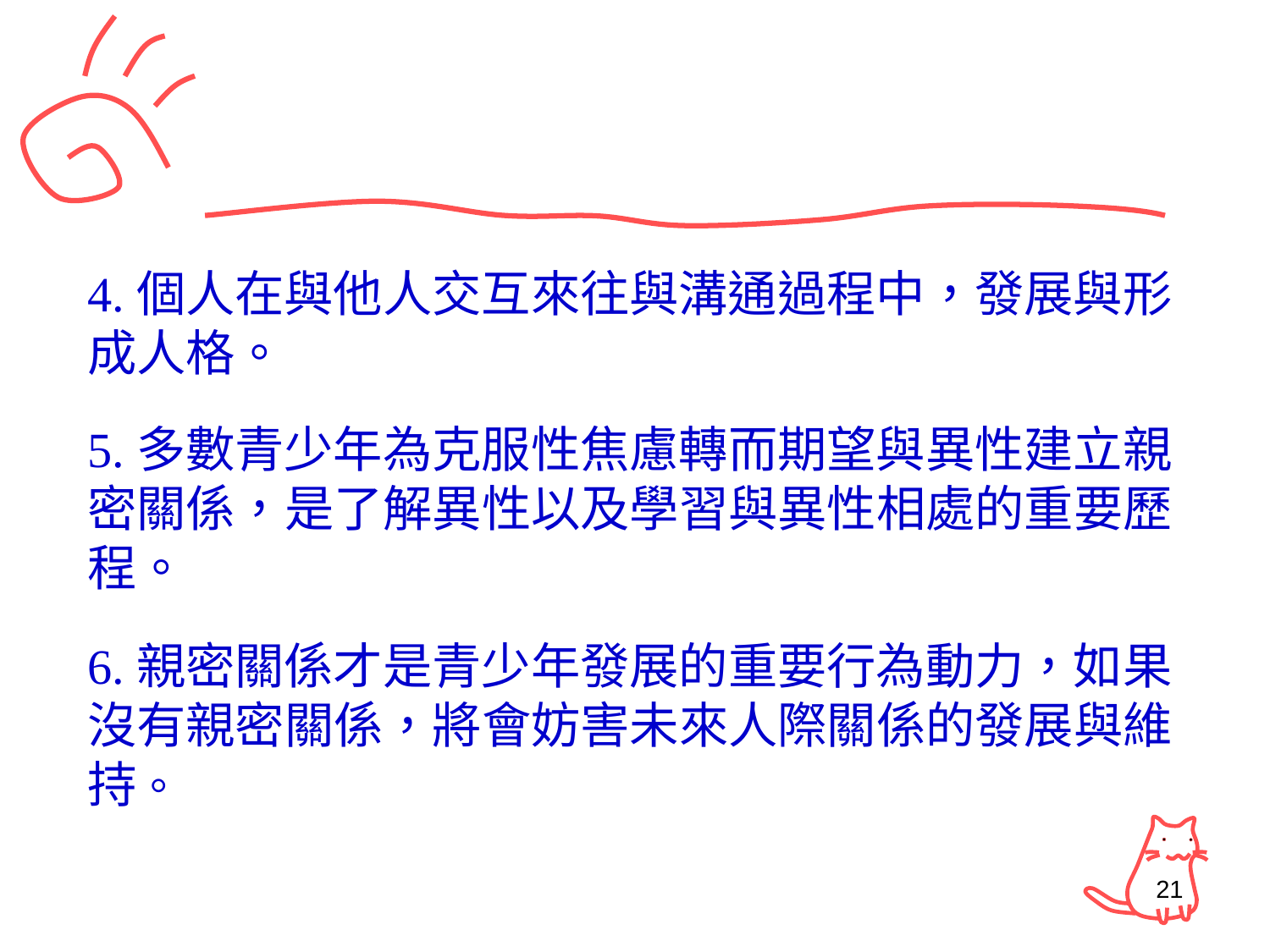

#
4.個人在與他人交互來往與溝通過程中，發展與形成人格。

5.多數青少年為克服性焦慮轉而期望與異性建立親密關係，是了解異性以及學習與異性相處的重要歷程。

6.親密關係才是青少年發展的重要行為動力，如果沒有親密關係，將會妨害未來人際關係的發展與維持。
21